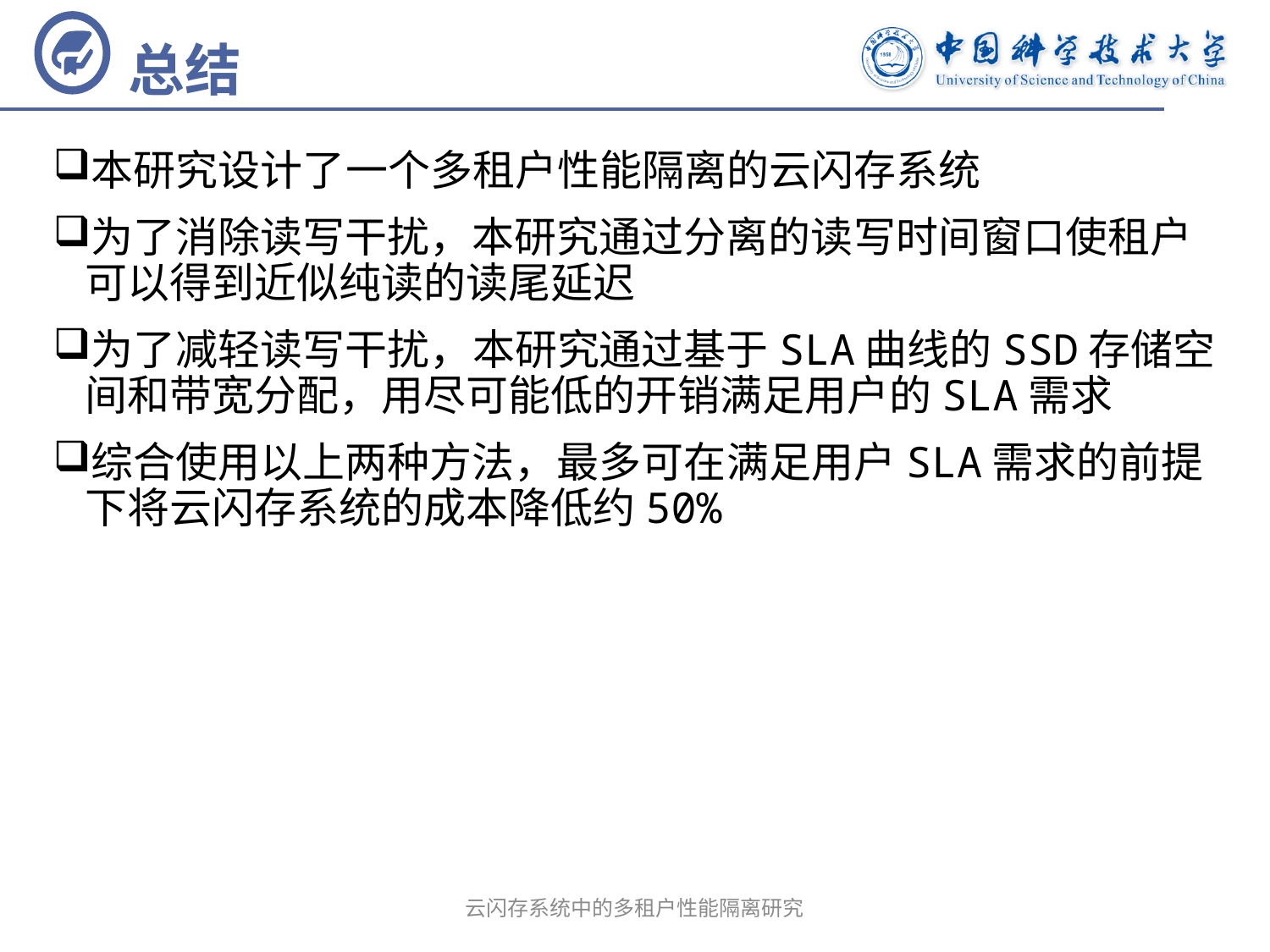

# 总结
本研究设计了一个多租户性能隔离的云闪存系统
为了消除读写干扰，本研究通过分离的读写时间窗口使租户可以得到近似纯读的读尾延迟
为了减轻读写干扰，本研究通过基于SLA曲线的SSD存储空间和带宽分配，用尽可能低的开销满足用户的SLA需求
综合使用以上两种方法，最多可在满足用户SLA需求的前提下将云闪存系统的成本降低约50%
云闪存系统中的多租户性能隔离研究